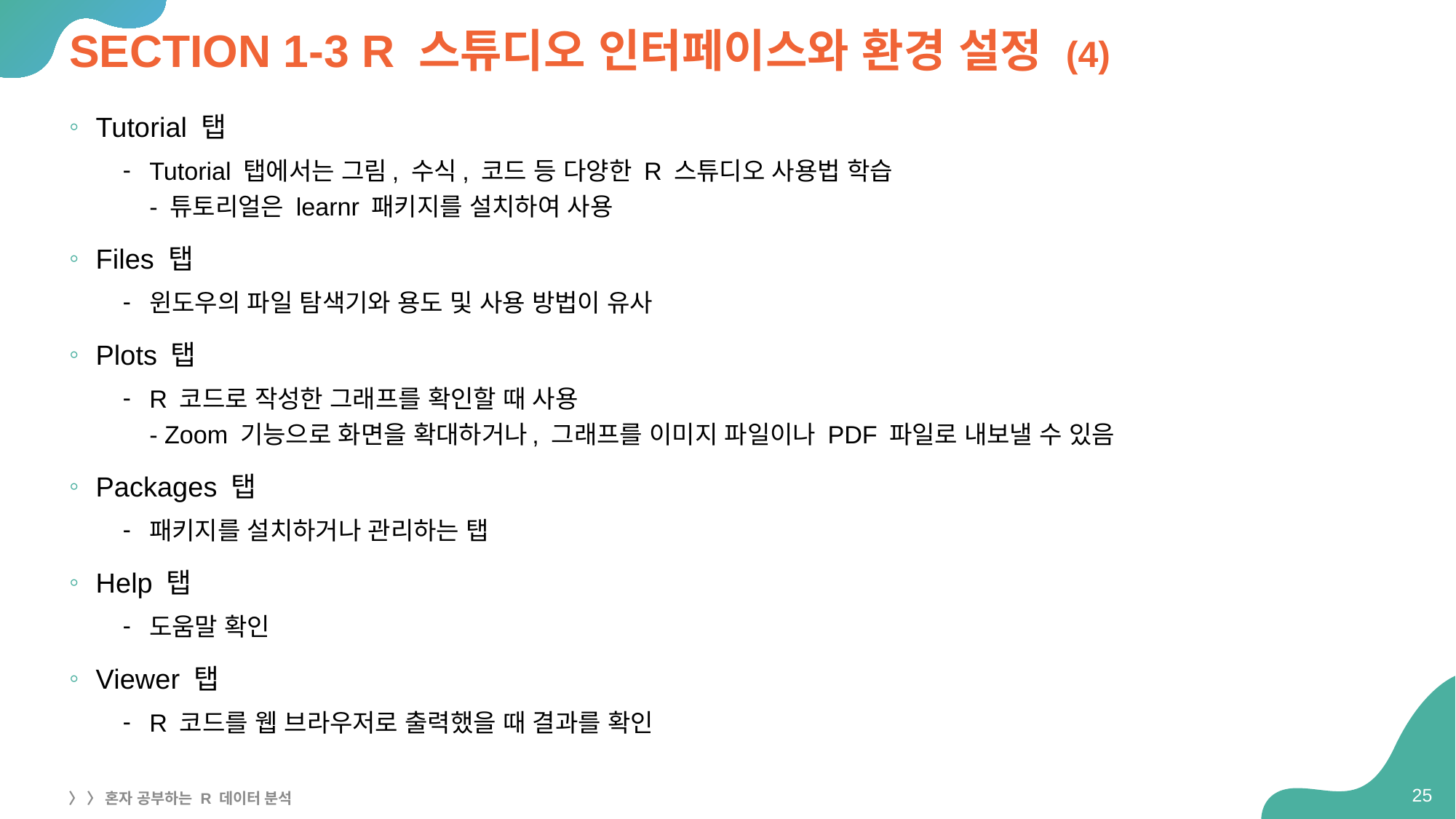

# SECTION 1-3 R 스튜디오 인터페이스와 환경 설정 (4)
Tutorial 탭
Tutorial 탭에서는 그림, 수식, 코드 등 다양한 R 스튜디오 사용법 학습
- 튜토리얼은 learnr 패키지를 설치하여 사용
Files 탭
윈도우의 파일 탐색기와 용도 및 사용 방법이 유사
Plots 탭
R 코드로 작성한 그래프를 확인할 때 사용
- Zoom 기능으로 화면을 확대하거나, 그래프를 이미지 파일이나 PDF 파일로 내보낼 수 있음
Packages 탭
패키지를 설치하거나 관리하는 탭
Help 탭
도움말 확인
Viewer 탭
R 코드를 웹 브라우저로 출력했을 때 결과를 확인
25
〉 〉 혼자 공부하는 R 데이터 분석